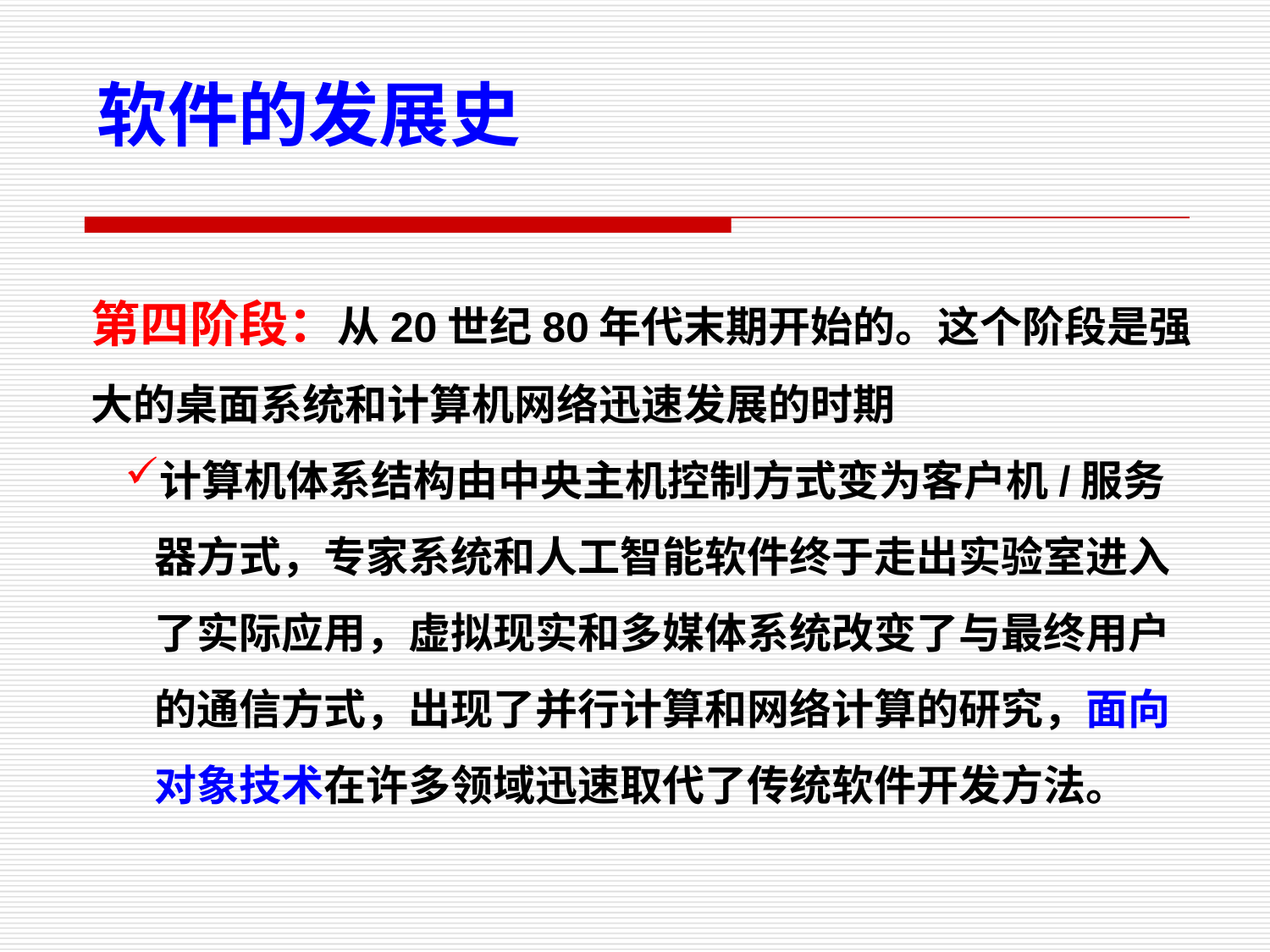

软件的发展史
第四阶段：从20世纪80年代末期开始的。这个阶段是强大的桌面系统和计算机网络迅速发展的时期
计算机体系结构由中央主机控制方式变为客户机/服务器方式，专家系统和人工智能软件终于走出实验室进入了实际应用，虚拟现实和多媒体系统改变了与最终用户的通信方式，出现了并行计算和网络计算的研究，面向对象技术在许多领域迅速取代了传统软件开发方法。